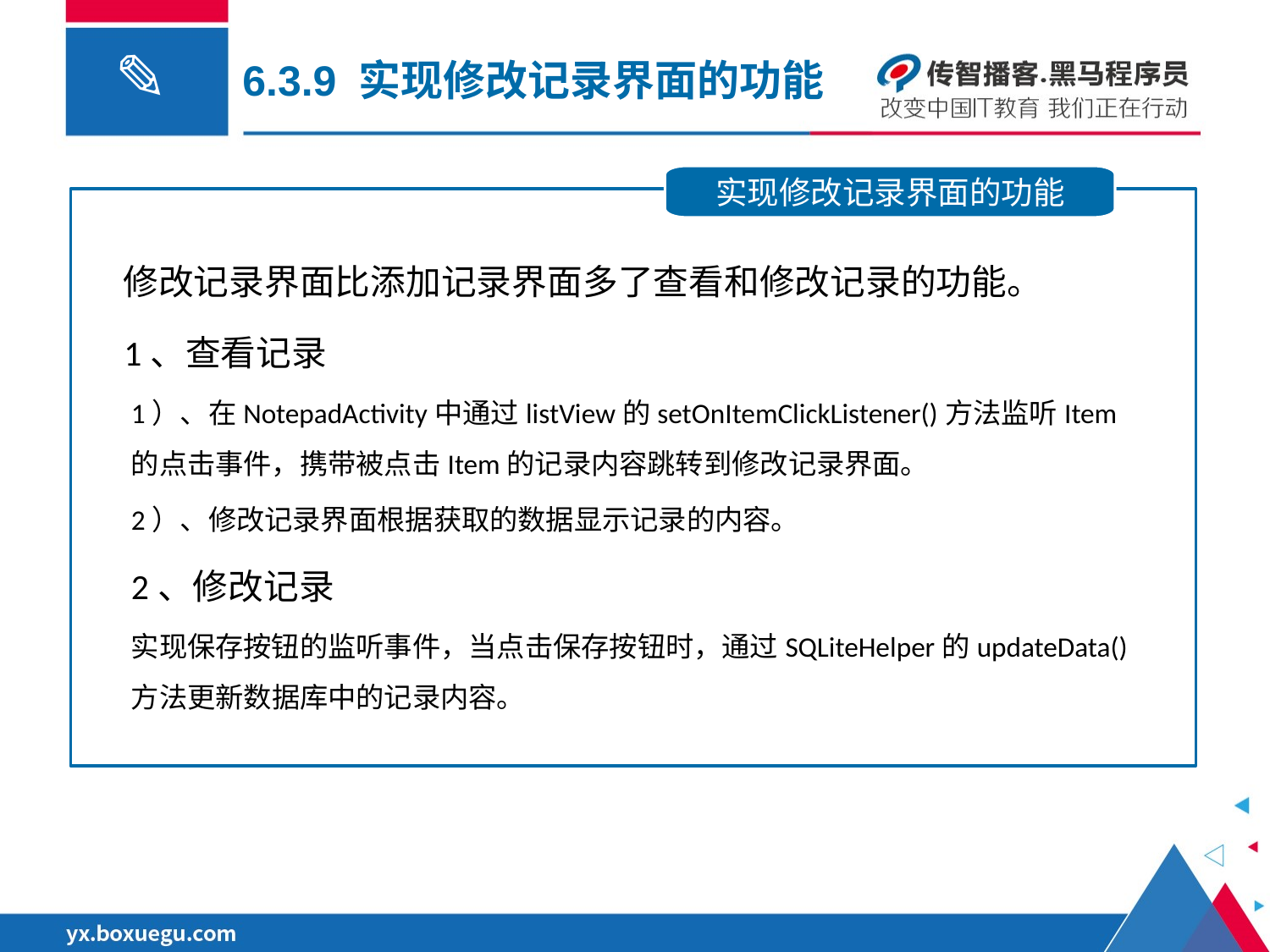

6.3.9 实现修改记录界面的功能
实现修改记录界面的功能

      修改记录界面比添加记录界面多了查看和修改记录的功能。
       1、查看记录
1）、在NotepadActivity中通过listView的setOnItemClickListener()方法监听Item的点击事件，携带被点击Item的记录内容跳转到修改记录界面。
2）、修改记录界面根据获取的数据显示记录的内容。
2、修改记录
实现保存按钮的监听事件，当点击保存按钮时，通过SQLiteHelper的updateData()方法更新数据库中的记录内容。